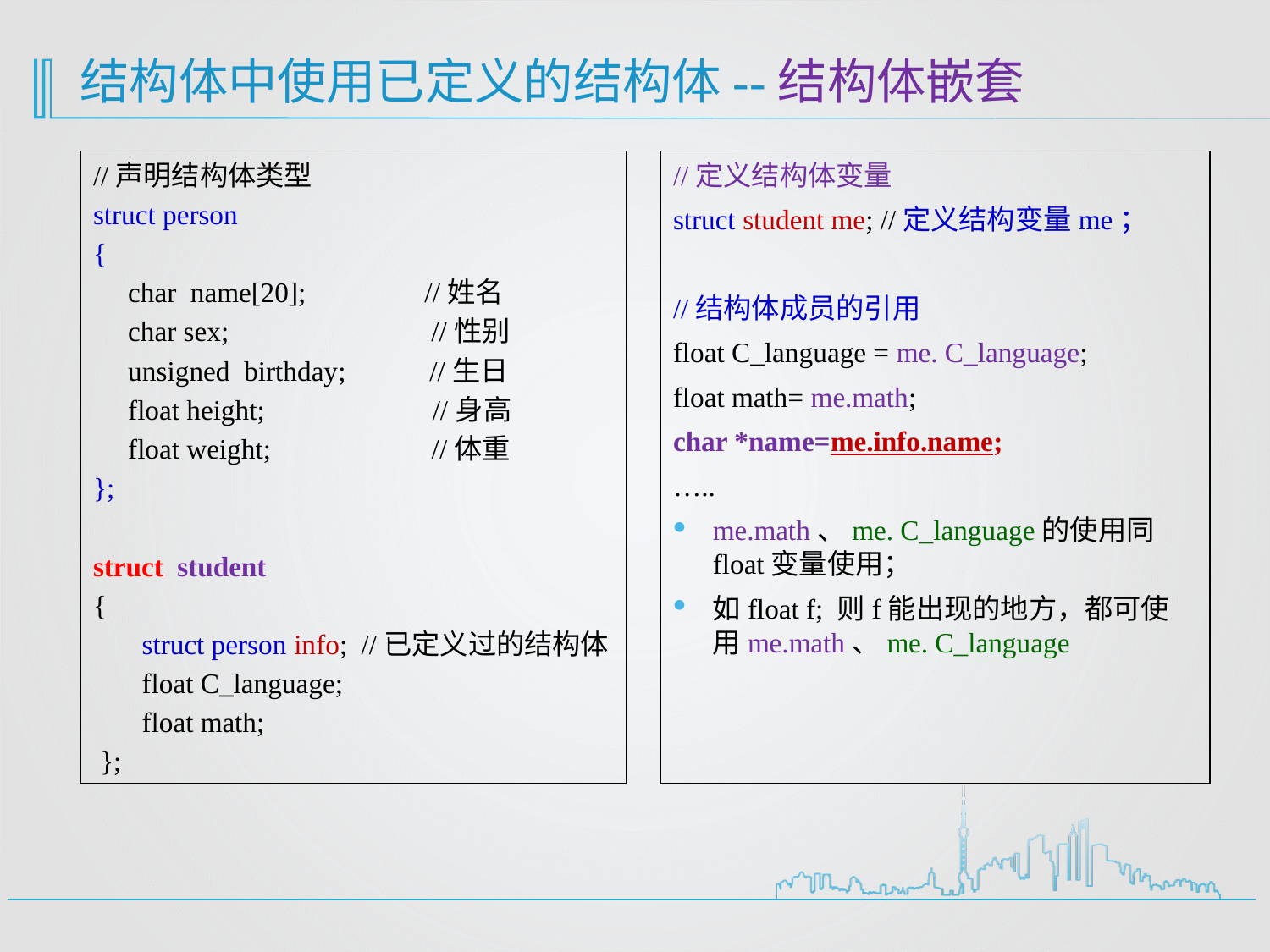

# 结构体中使用已定义的结构体--结构体嵌套
//声明结构体类型
struct person
{
     char  name[20];                 //姓名
     char sex;                             //性别
     unsigned  birthday;            //生日
     float height;                        //身高
     float weight;                       //体重
};

struct  student
{
       struct person info;  //已定义过的结构体
       float C_language;
       float math;
 };

//定义结构体变量
struct student me; //定义结构变量me；

//结构体成员的引用
float C_language = me. C_language;
float math= me.math;
char *name=me.info.name;
…..
me.math、me. C_language的使用同float变量使用；
如float f; 则f能出现的地方，都可使用me.math、me. C_language